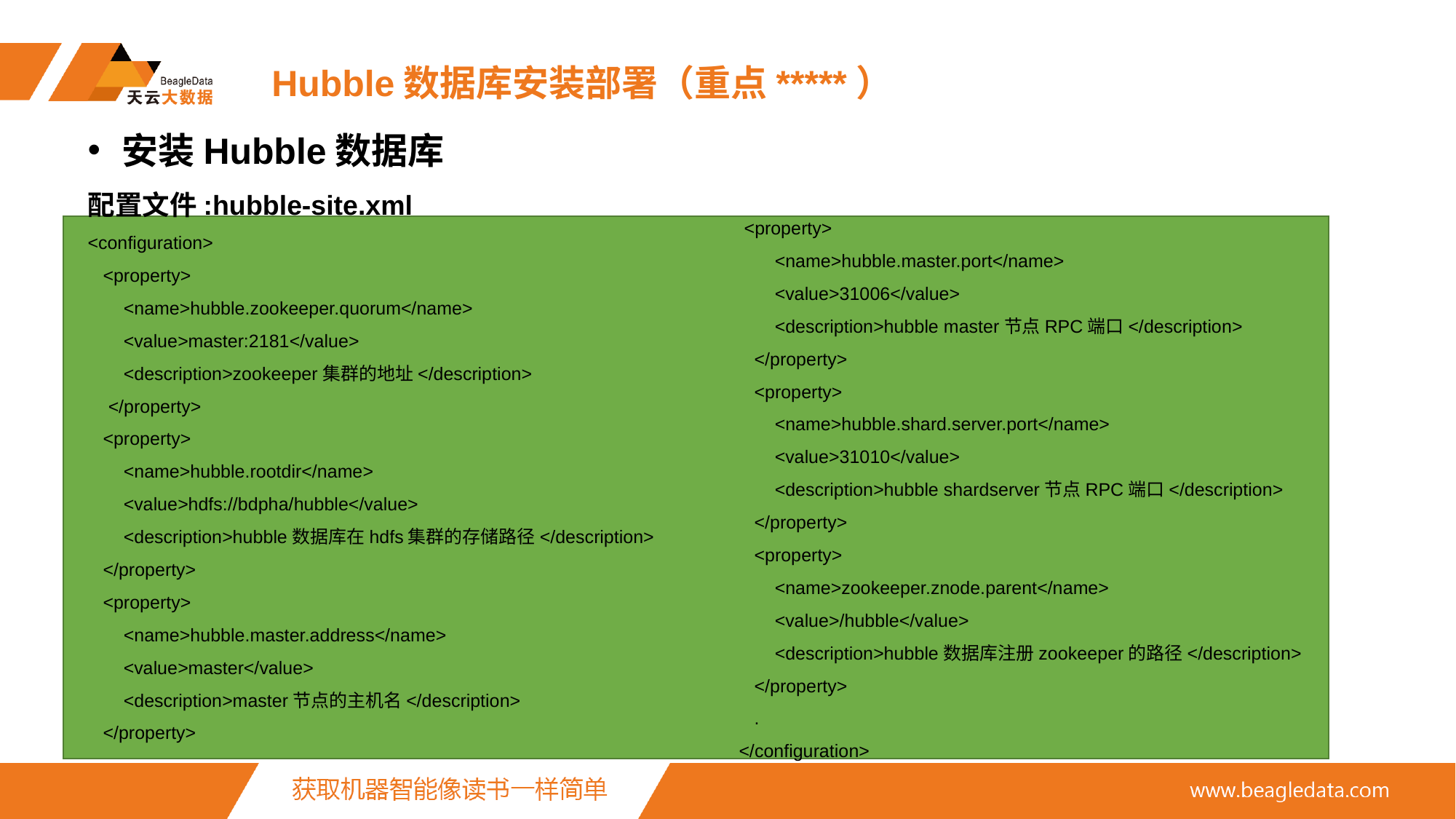

# Hubble数据库安装部署（重点*****）
安装Hubble数据库
配置文件:hubble-site.xml
<configuration>
   <property>
       <name>hubble.zookeeper.quorum</name>
       <value>master:2181</value>
       <description>zookeeper集群的地址</description>
    </property>
   <property>
       <name>hubble.rootdir</name>
       <value>hdfs://bdpha/hubble</value>
       <description>hubble数据库在hdfs集群的存储路径</description>
   </property>
   <property>
       <name>hubble.master.address</name>
       <value>master</value>
       <description>master节点的主机名</description>
   </property>

 <property>
       <name>hubble.master.port</name>
       <value>31006</value>
       <description>hubble master节点RPC端口</description>
   </property>
   <property>
       <name>hubble.shard.server.port</name>
       <value>31010</value>
       <description>hubble shardserver节点RPC端口</description>
   </property>
   <property>
       <name>zookeeper.znode.parent</name>
       <value>/hubble</value>
       <description>hubble数据库注册zookeeper的路径</description>
   </property>
   .
</configuration>